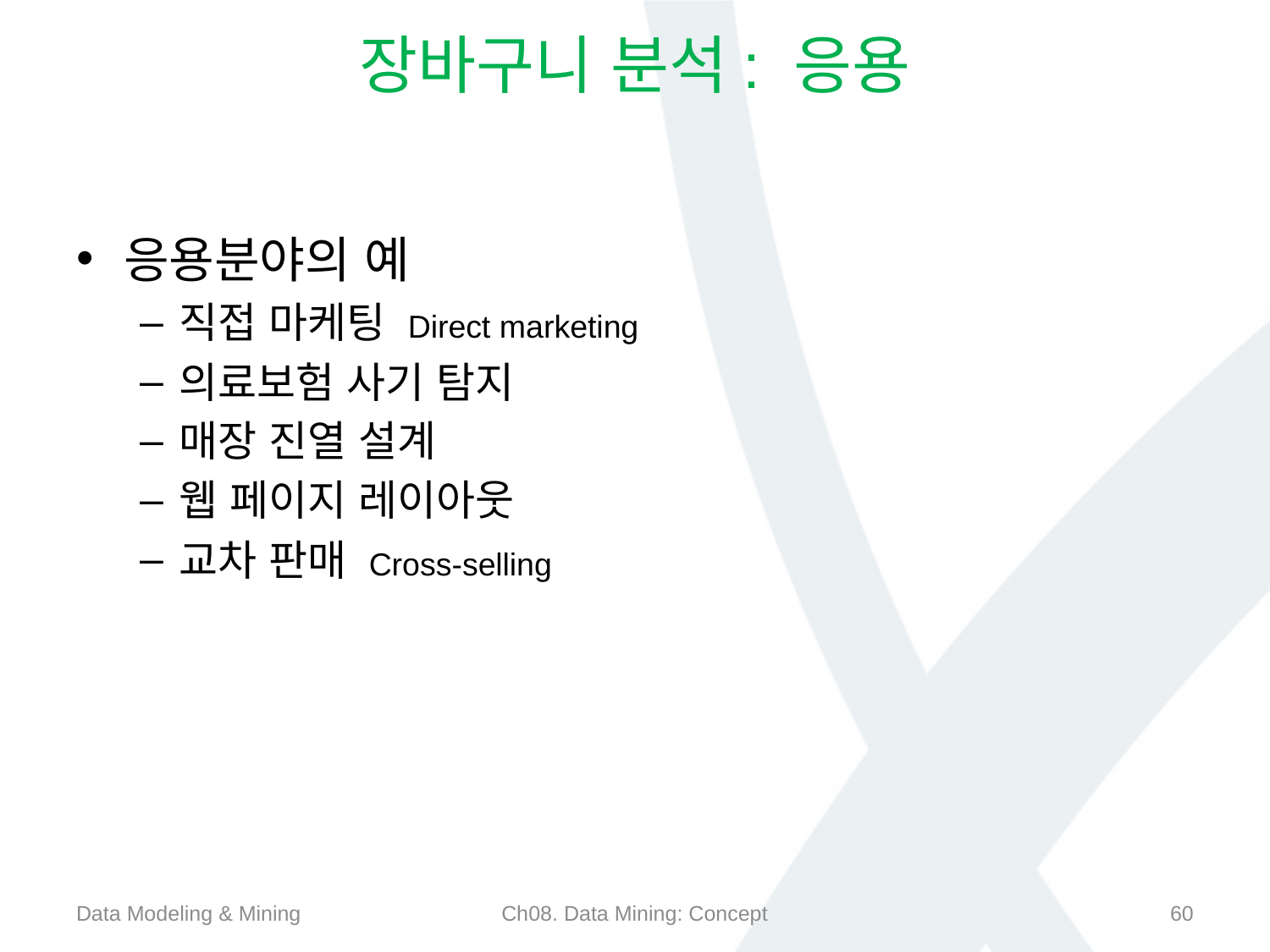

# 장바구니 분석: 응용
응용분야의 예
직접 마케팅 Direct marketing
의료보험 사기 탐지
매장 진열 설계
웹 페이지 레이아웃
교차 판매 Cross-selling
Data Modeling & Mining
Ch08. Data Mining: Concept
60